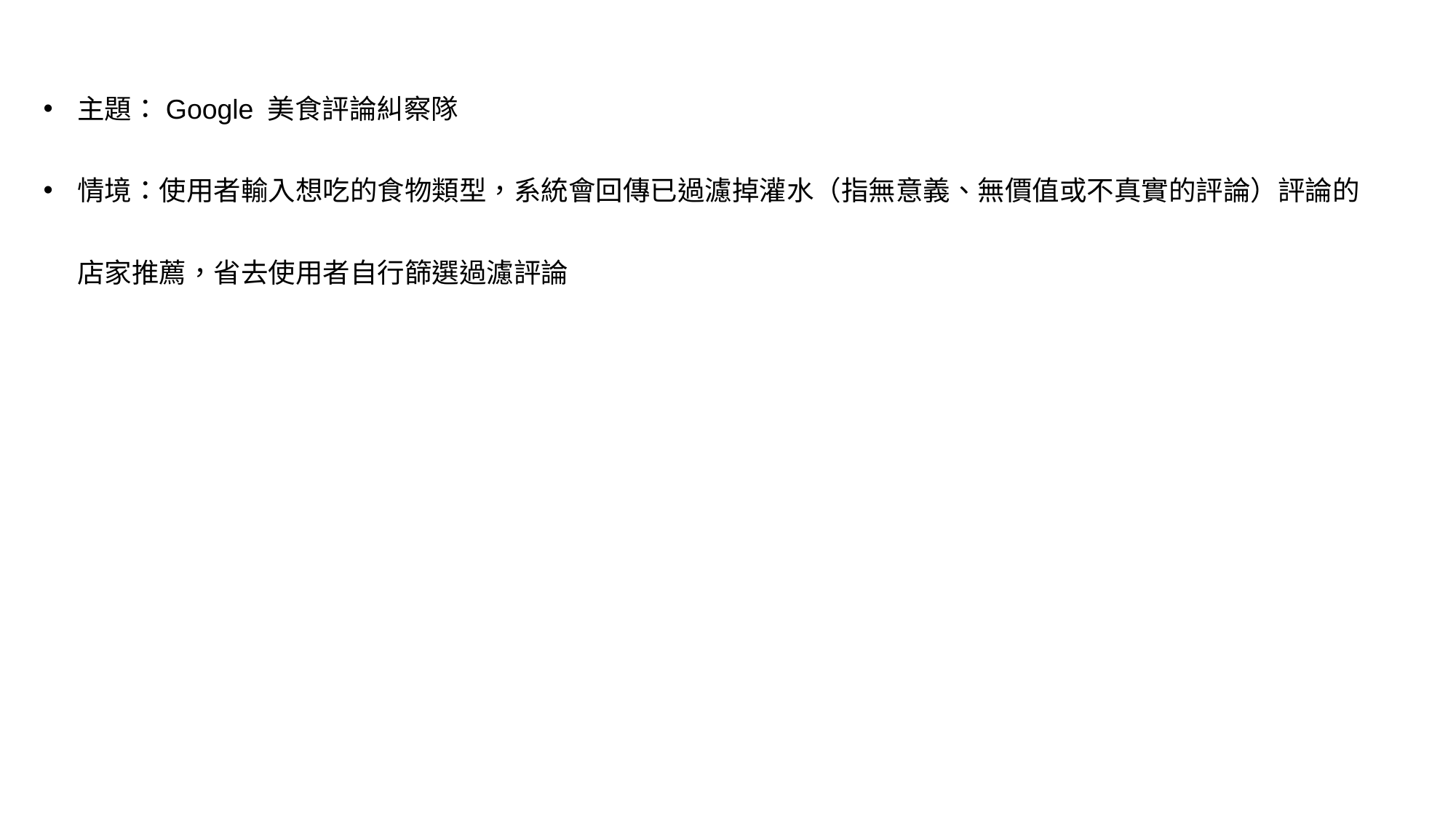

主題：Google 美食評論糾察隊
情境：使用者輸入想吃的食物類型，系統會回傳已過濾掉灌水（指無意義、無價值或不真實的評論）評論的店家推薦，省去使用者自行篩選過濾評論